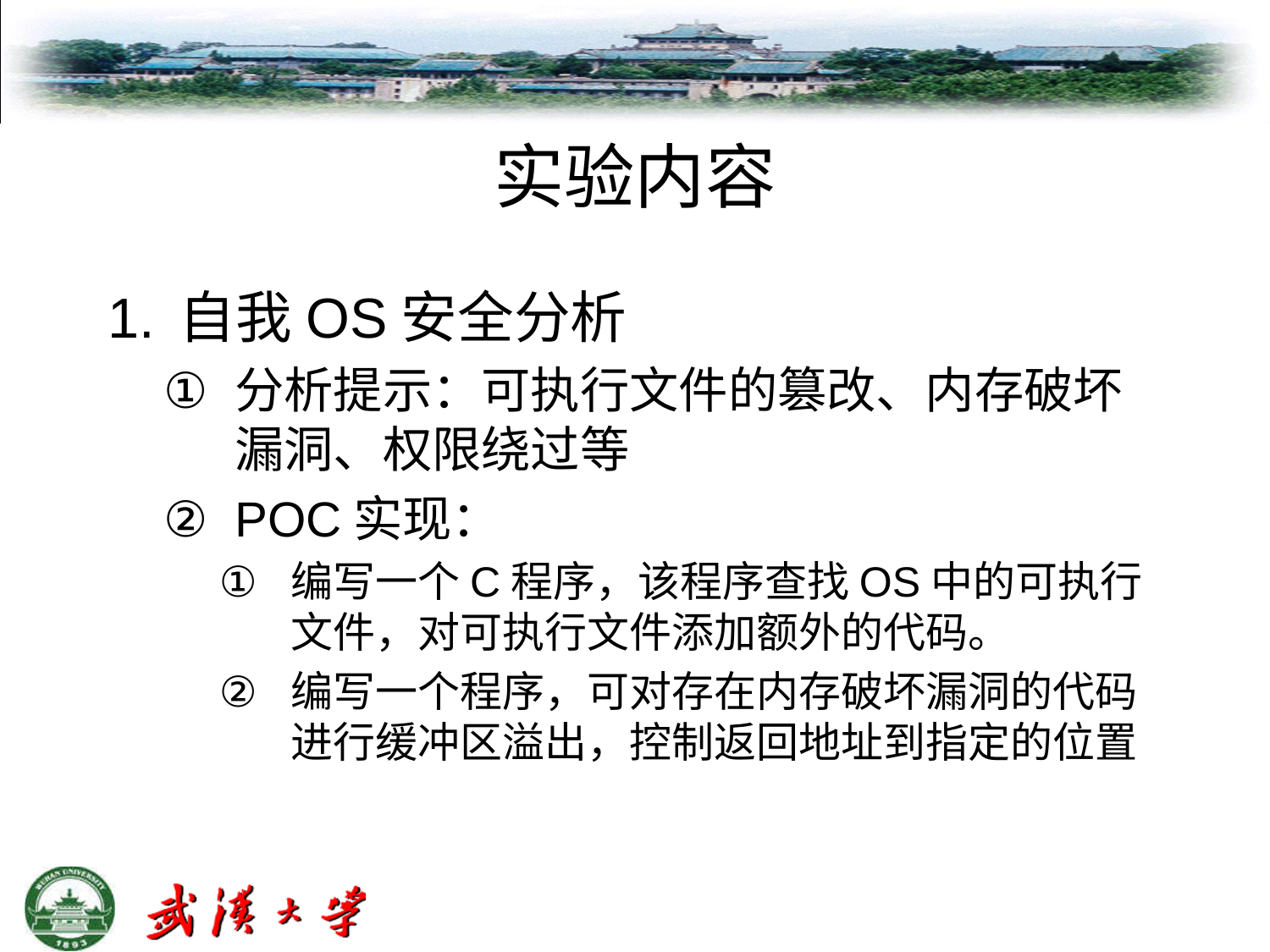

# 实验内容
自我OS安全分析
分析提示：可执行文件的篡改、内存破坏漏洞、权限绕过等
POC实现：
编写一个C程序，该程序查找OS中的可执行文件，对可执行文件添加额外的代码。
编写一个程序，可对存在内存破坏漏洞的代码进行缓冲区溢出，控制返回地址到指定的位置